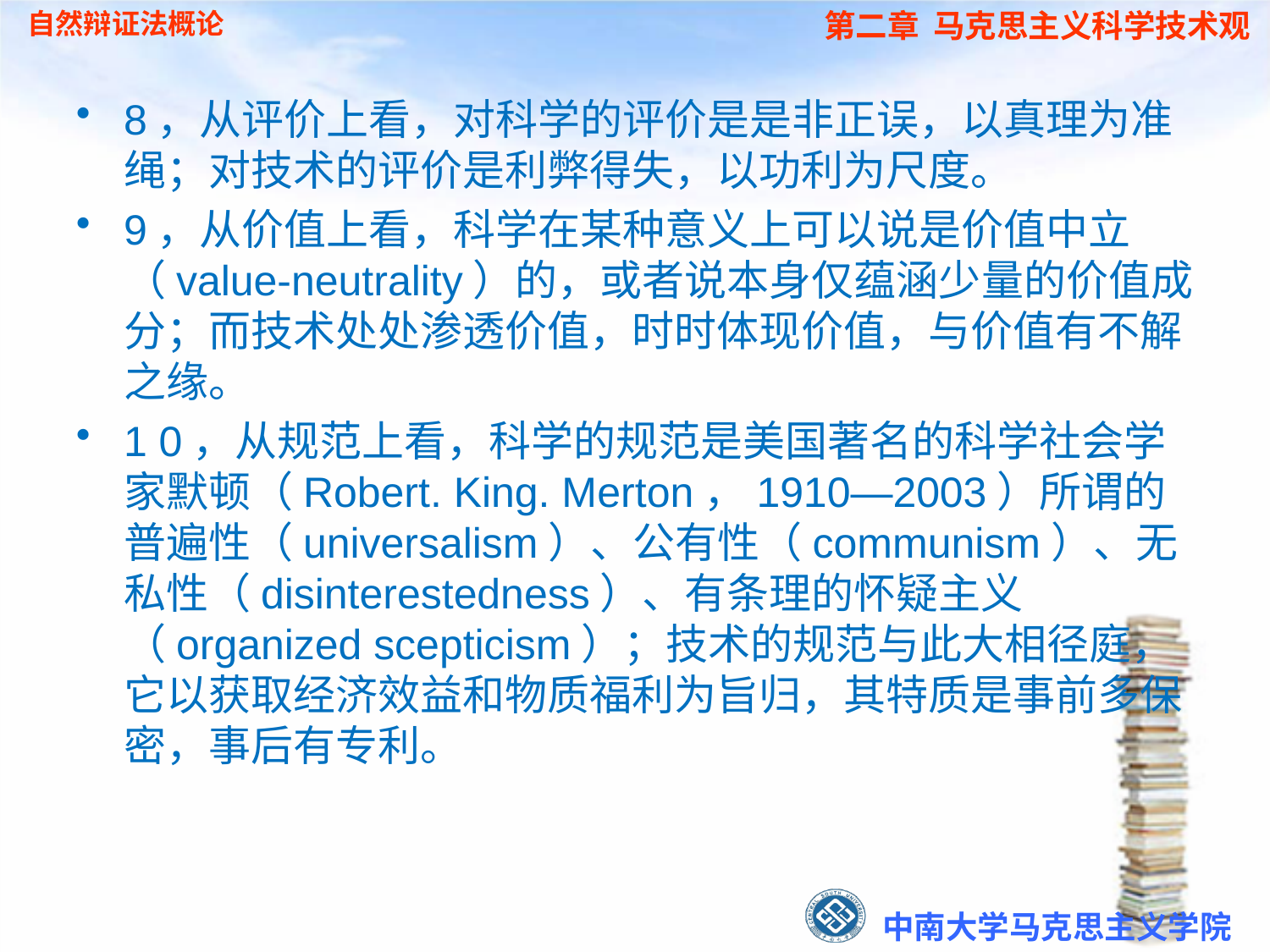

8，从评价上看，对科学的评价是是非正误，以真理为准绳；对技术的评价是利弊得失，以功利为尺度。
9，从价值上看，科学在某种意义上可以说是价值中立（value-neutrality）的，或者说本身仅蕴涵少量的价值成分；而技术处处渗透价值，时时体现价值，与价值有不解之缘。
1 0，从规范上看，科学的规范是美国著名的科学社会学家默顿（Robert. King. Merton，1910—2003）所谓的普遍性（universalism）、公有性（communism）、无私性（disinterestedness）、有条理的怀疑主义（organized scepticism）；技术的规范与此大相径庭，它以获取经济效益和物质福利为旨归，其特质是事前多保密，事后有专利。